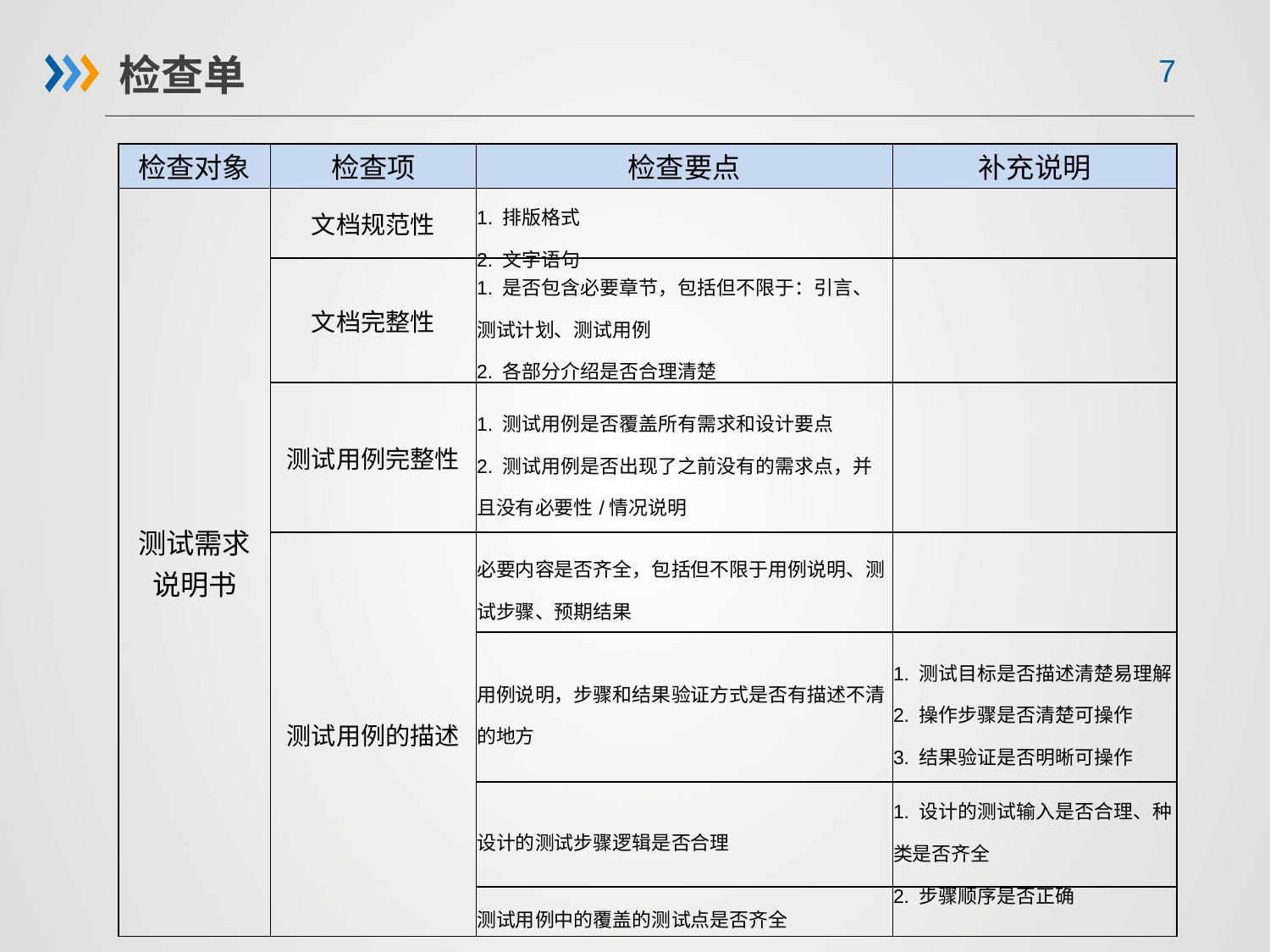

检查单
| 检查对象 | 检查项 | 检查要点 | 补充说明 |
| --- | --- | --- | --- |
| 测试需求 说明书 | 文档规范性 | 1. 排版格式 2. 文字语句 |  |
|  | 文档完整性 | 1. 是否包含必要章节，包括但不限于：引言、测试计划、测试用例 2. 各部分介绍是否合理清楚 |  |
|  | 测试用例完整性 | 1. 测试用例是否覆盖所有需求和设计要点 2. 测试用例是否出现了之前没有的需求点，并且没有必要性/情况说明 |  |
|  | 测试用例的描述 | 必要内容是否齐全，包括但不限于用例说明、测试步骤、预期结果 |  |
|  |  | 用例说明，步骤和结果验证方式是否有描述不清的地方 | 1. 测试目标是否描述清楚易理解 2. 操作步骤是否清楚可操作 3. 结果验证是否明晰可操作 |
|  |  | 设计的测试步骤逻辑是否合理 | 1. 设计的测试输入是否合理、种类是否齐全 2. 步骤顺序是否正确 |
|  |  | 测试用例中的覆盖的测试点是否齐全 |  |